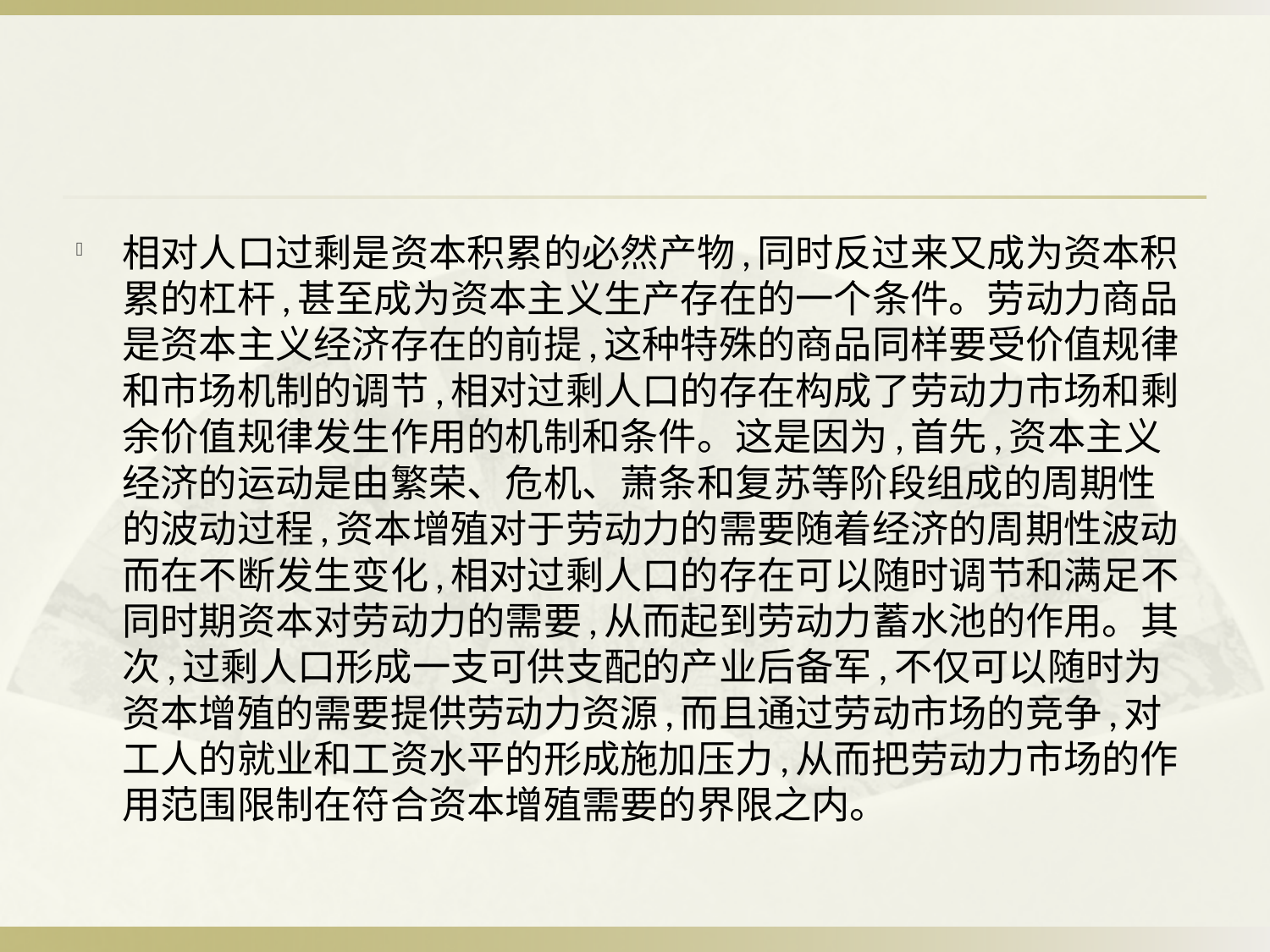

#
相对人口过剩是资本积累的必然产物,同时反过来又成为资本积累的杠杆,甚至成为资本主义生产存在的一个条件。劳动力商品是资本主义经济存在的前提,这种特殊的商品同样要受价值规律和市场机制的调节,相对过剩人口的存在构成了劳动力市场和剩余价值规律发生作用的机制和条件。这是因为,首先,资本主义经济的运动是由繁荣、危机、萧条和复苏等阶段组成的周期性的波动过程,资本增殖对于劳动力的需要随着经济的周期性波动而在不断发生变化,相对过剩人口的存在可以随时调节和满足不同时期资本对劳动力的需要,从而起到劳动力蓄水池的作用。其次,过剩人口形成一支可供支配的产业后备军,不仅可以随时为资本增殖的需要提供劳动力资源,而且通过劳动市场的竞争,对工人的就业和工资水平的形成施加压力,从而把劳动力市场的作用范围限制在符合资本增殖需要的界限之内。